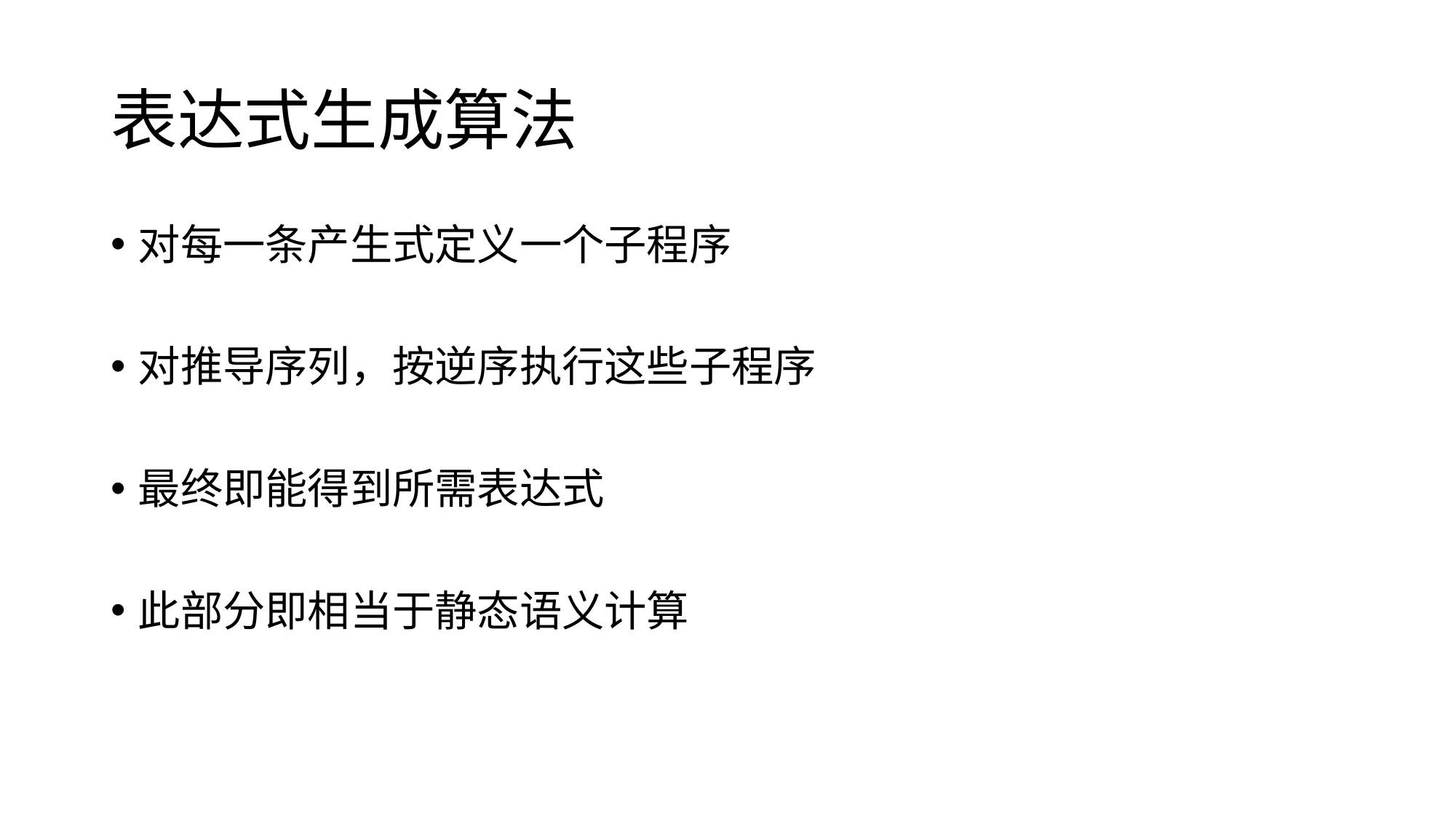

# 表达式生成算法
对每一条产生式定义一个子程序

对推导序列，按逆序执行这些子程序

最终即能得到所需表达式

此部分即相当于静态语义计算